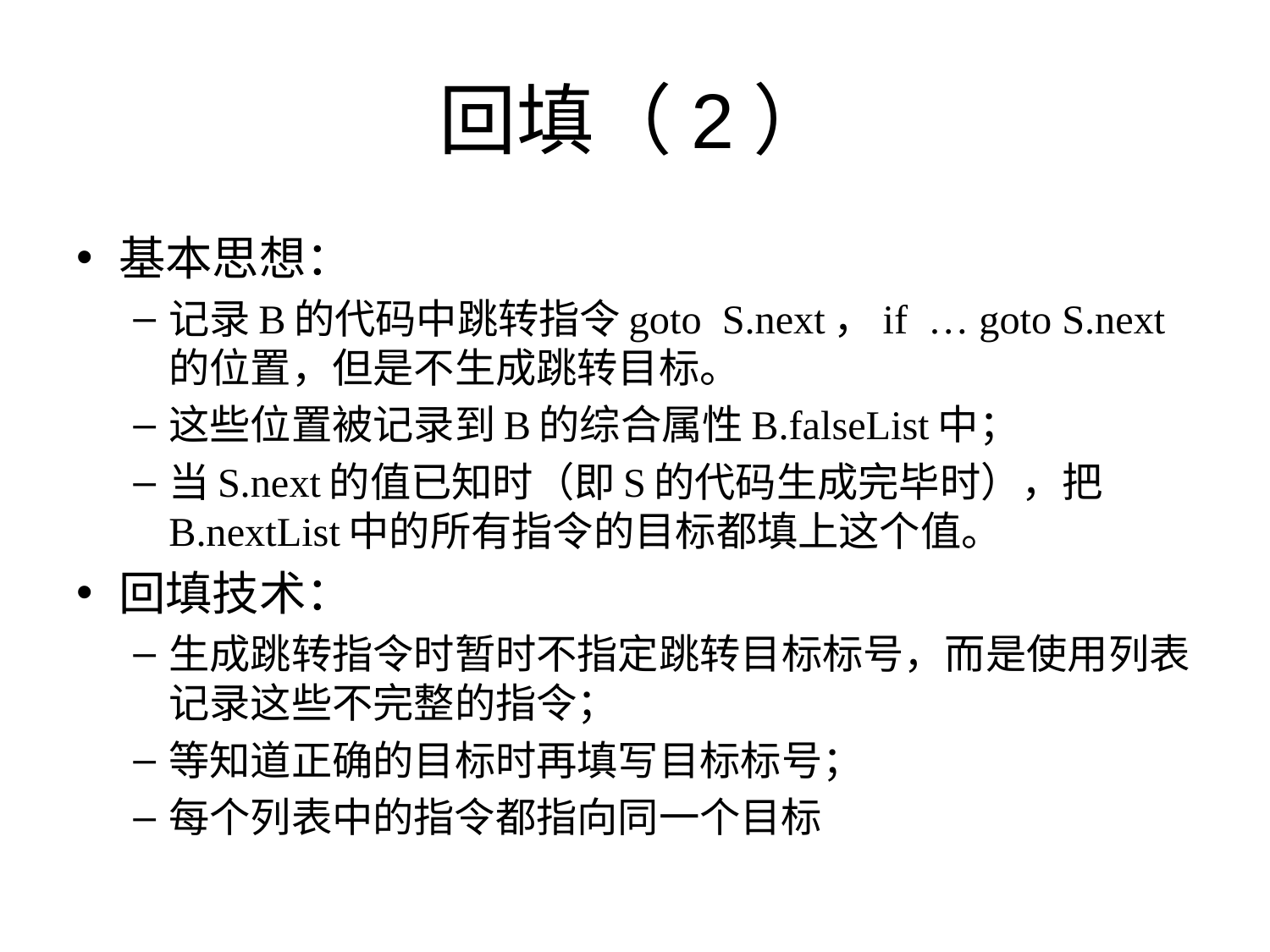

# 回填（2）
基本思想：
记录B的代码中跳转指令goto  S.next，if  … goto S.next的位置，但是不生成跳转目标。
这些位置被记录到B的综合属性B.falseList中；
当S.next的值已知时（即S的代码生成完毕时），把B.nextList中的所有指令的目标都填上这个值。
回填技术：
生成跳转指令时暂时不指定跳转目标标号，而是使用列表记录这些不完整的指令；
等知道正确的目标时再填写目标标号；
每个列表中的指令都指向同一个目标